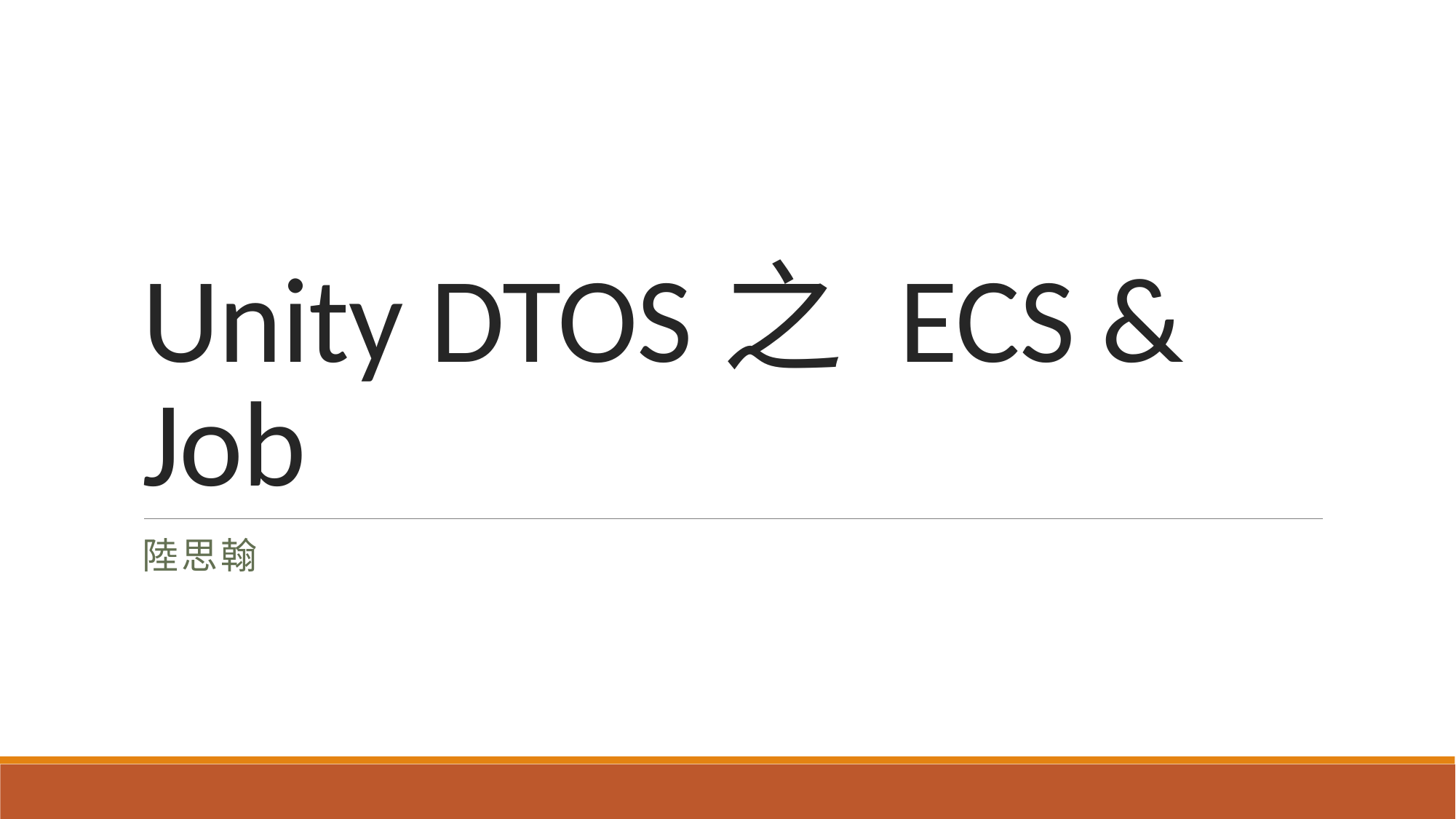

# Unity DTOS之 ECS & Job
陸思翰